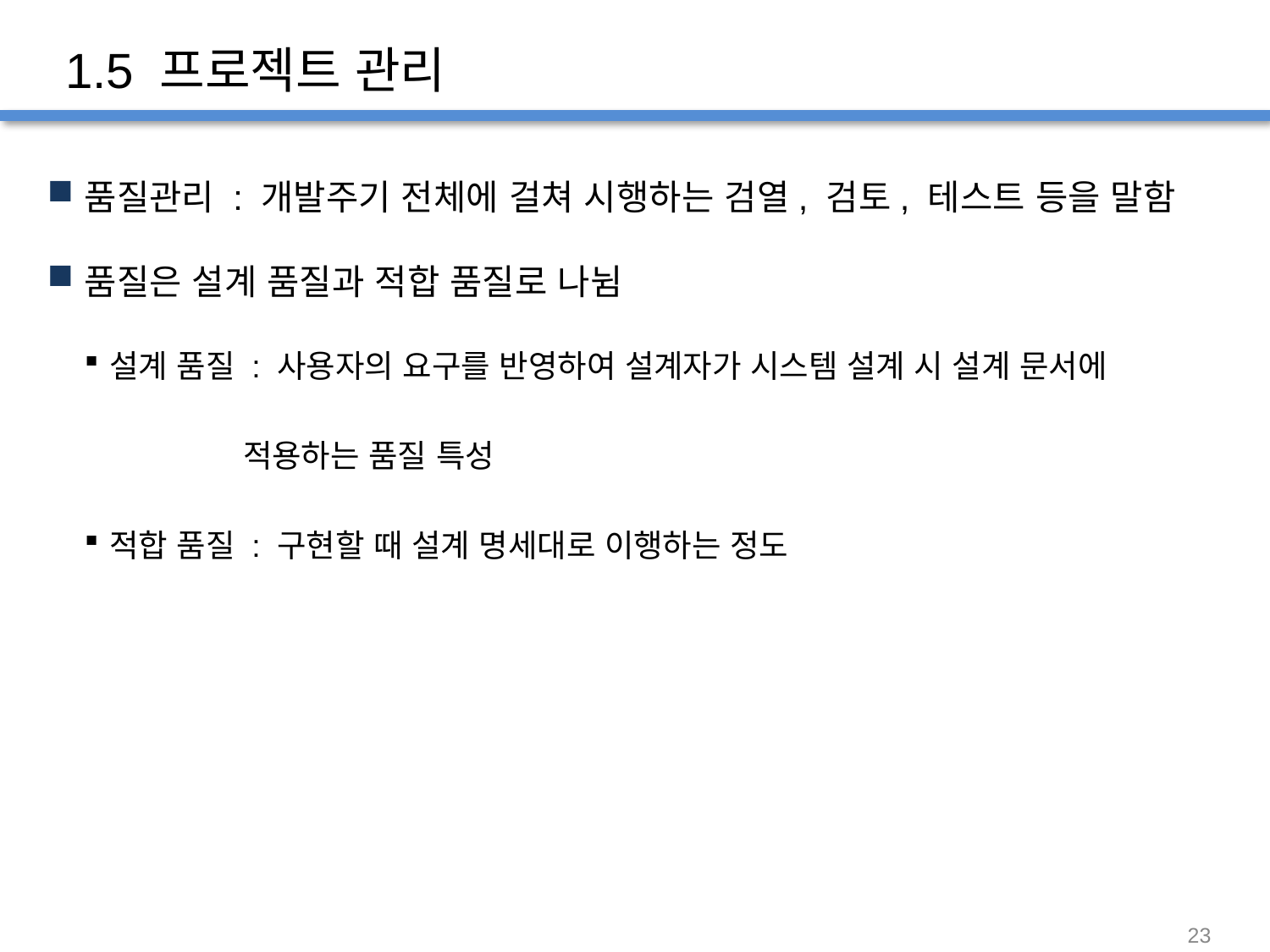

1.5 프로젝트 관리
품질관리 : 개발주기 전체에 걸쳐 시행하는 검열, 검토, 테스트 등을 말함
품질은 설계 품질과 적합 품질로 나뉨
설계 품질 : 사용자의 요구를 반영하여 설계자가 시스템 설계 시 설계 문서에
                 적용하는 품질 특성
적합 품질 : 구현할 때 설계 명세대로 이행하는 정도
23